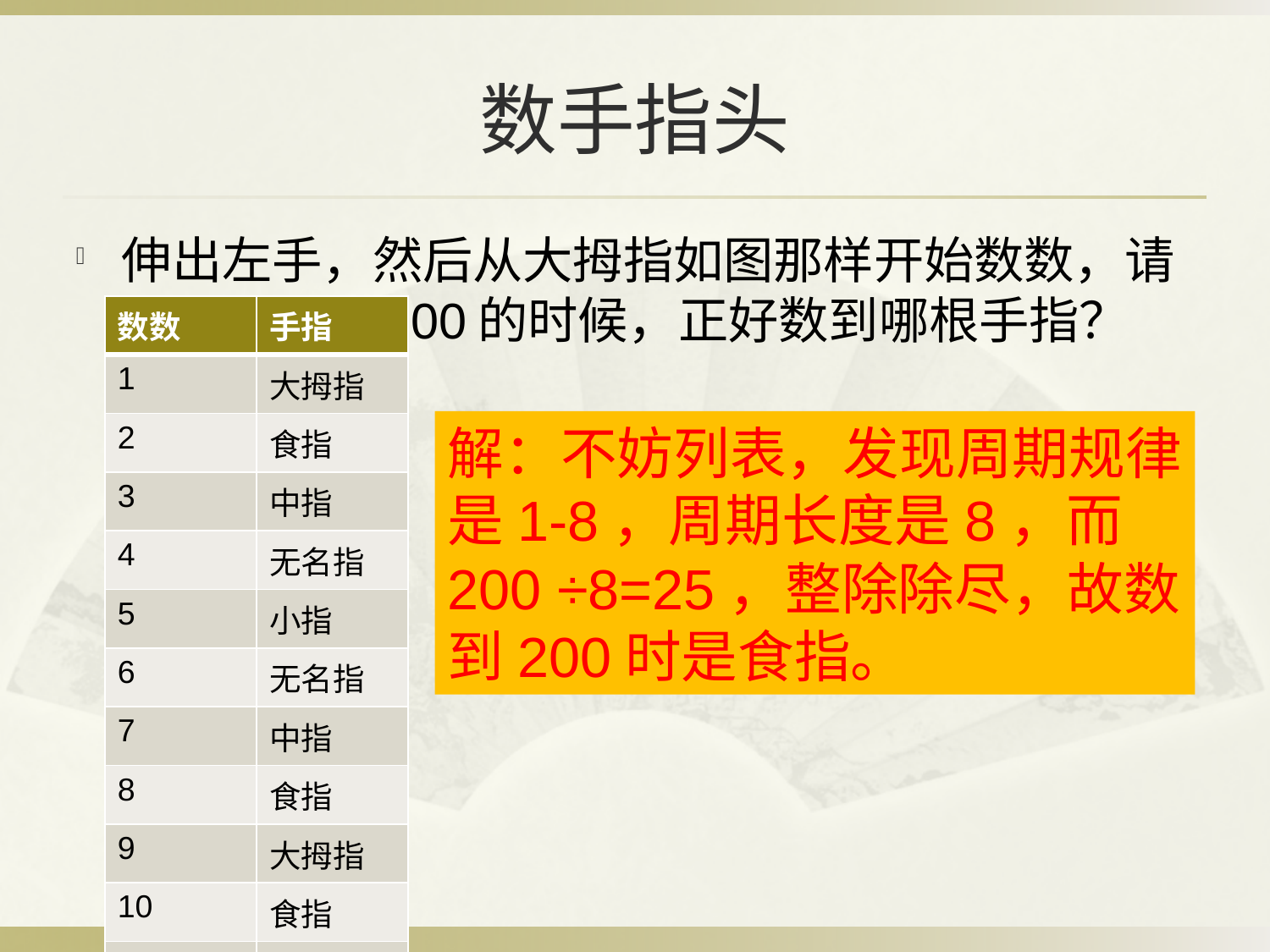

# 数手指头
伸出左手，然后从大拇指如图那样开始数数，请问：当数到200的时候，正好数到哪根手指？
| 数数 | 手指 |
| --- | --- |
| 1 | 大拇指 |
| 2 | 食指 |
| 3 | 中指 |
| 4 | 无名指 |
| 5 | 小指 |
| 6 | 无名指 |
| 7 | 中指 |
| 8 | 食指 |
| 9 | 大拇指 |
| 10 | 食指 |
| 11 | …… |
解：不妨列表，发现周期规律是1-8，周期长度是8，而200 ÷8=25，整除除尽，故数到200时是食指。